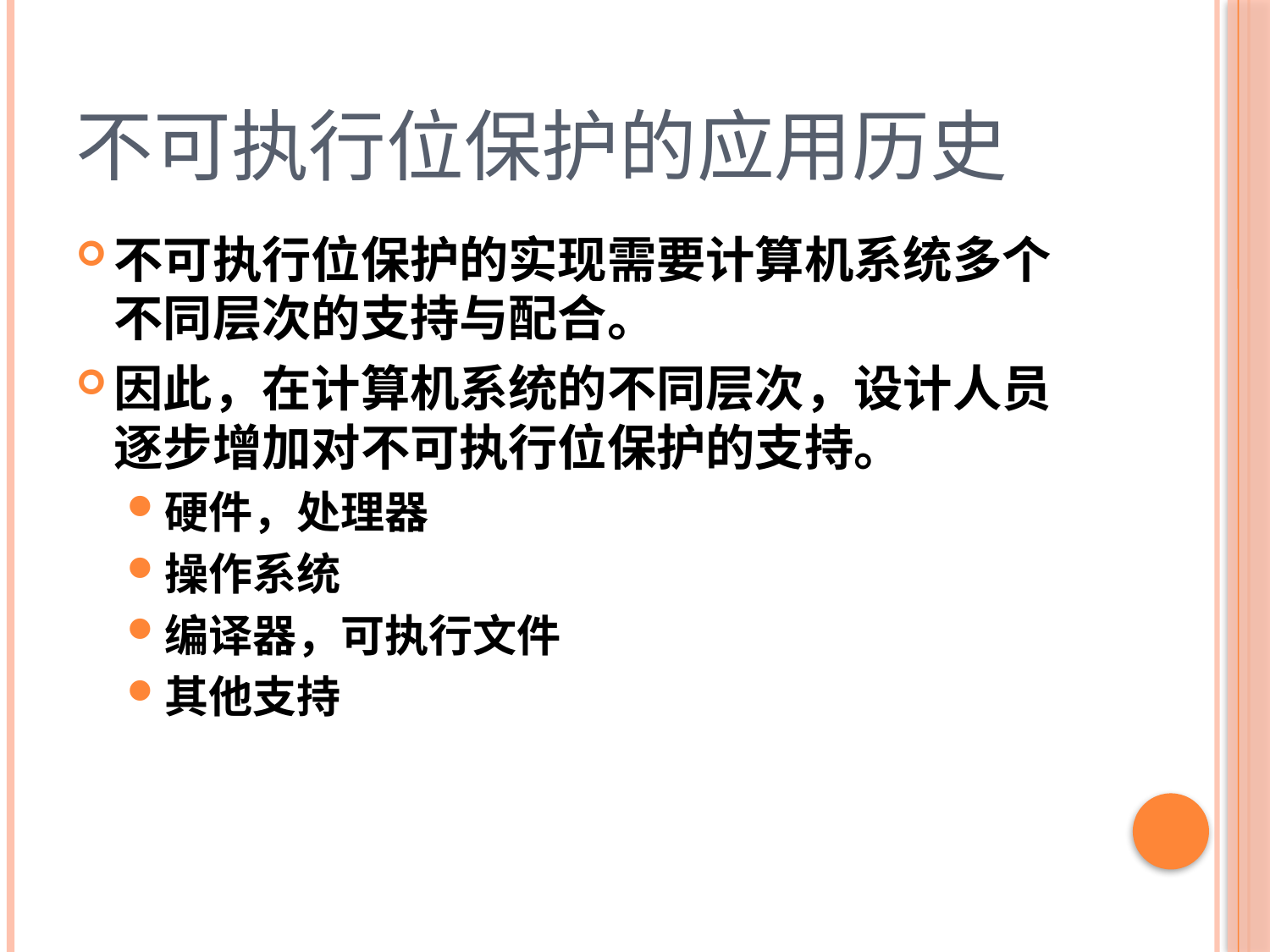

# 不可执行位保护的应用历史
不可执行位保护的实现需要计算机系统多个不同层次的支持与配合。
因此，在计算机系统的不同层次，设计人员逐步增加对不可执行位保护的支持。
硬件，处理器
操作系统
编译器，可执行文件
其他支持